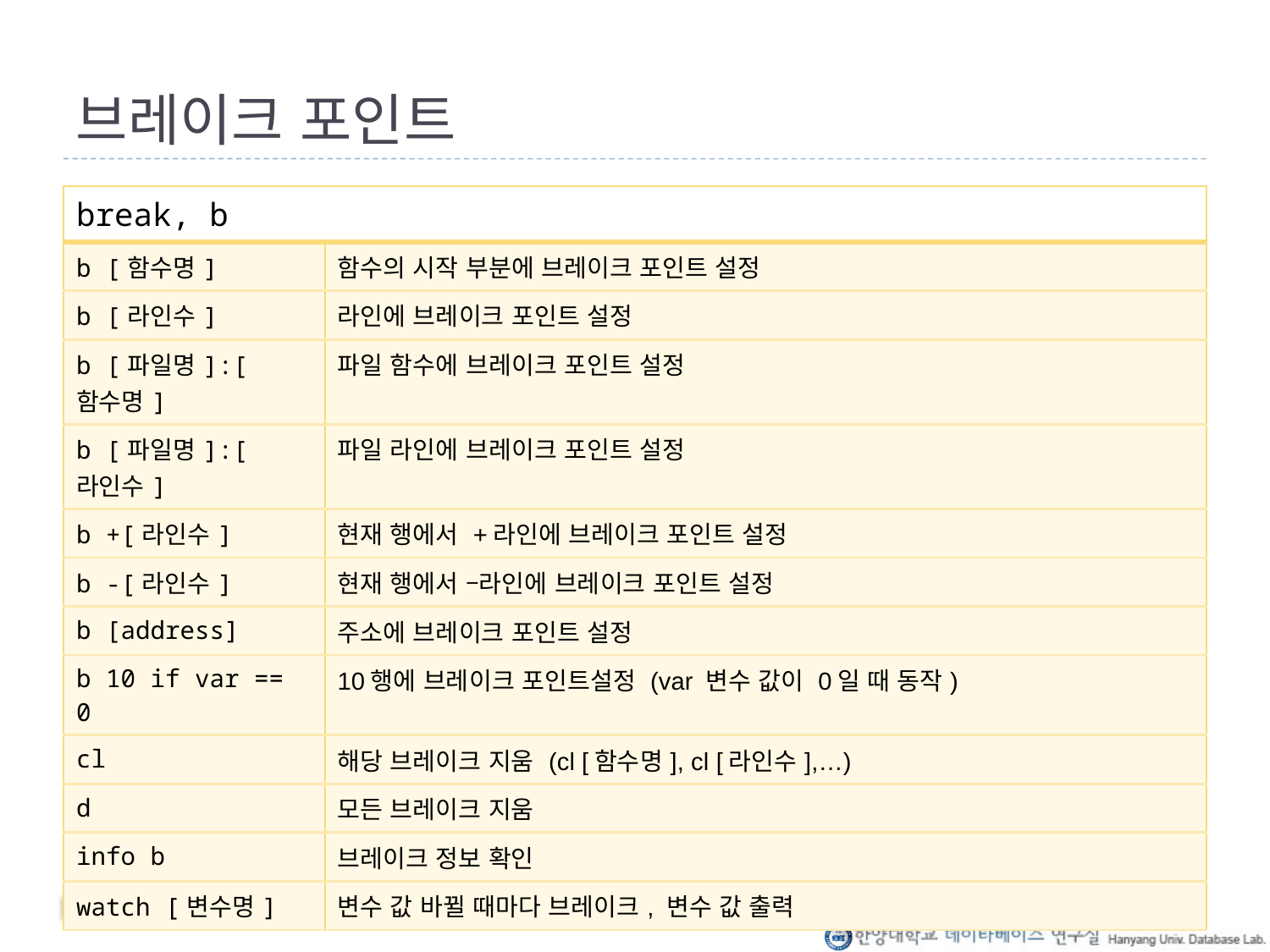

# 브레이크 포인트
| break, b |  |
| --- | --- |
| b [함수명] | 함수의 시작 부분에 브레이크 포인트 설정 |
| b [라인수] | 라인에 브레이크 포인트 설정 |
| b [파일명]:[함수명] | 파일 함수에 브레이크 포인트 설정 |
| b [파일명]:[라인수] | 파일 라인에 브레이크 포인트 설정 |
| b +[라인수] | 현재 행에서 +라인에 브레이크 포인트 설정 |
| b -[라인수] | 현재 행에서 –라인에 브레이크 포인트 설정 |
| b [address] | 주소에 브레이크 포인트 설정 |
| b 10 if var == 0 | 10행에 브레이크 포인트설정 (var 변수 값이 0일 때 동작) |
| cl | 해당 브레이크 지움 (cl [함수명], cl [라인수],…) |
| d | 모든 브레이크 지움 |
| info b | 브레이크 정보 확인 |
| watch [변수명] | 변수 값 바뀔 때마다 브레이크, 변수 값 출력 |